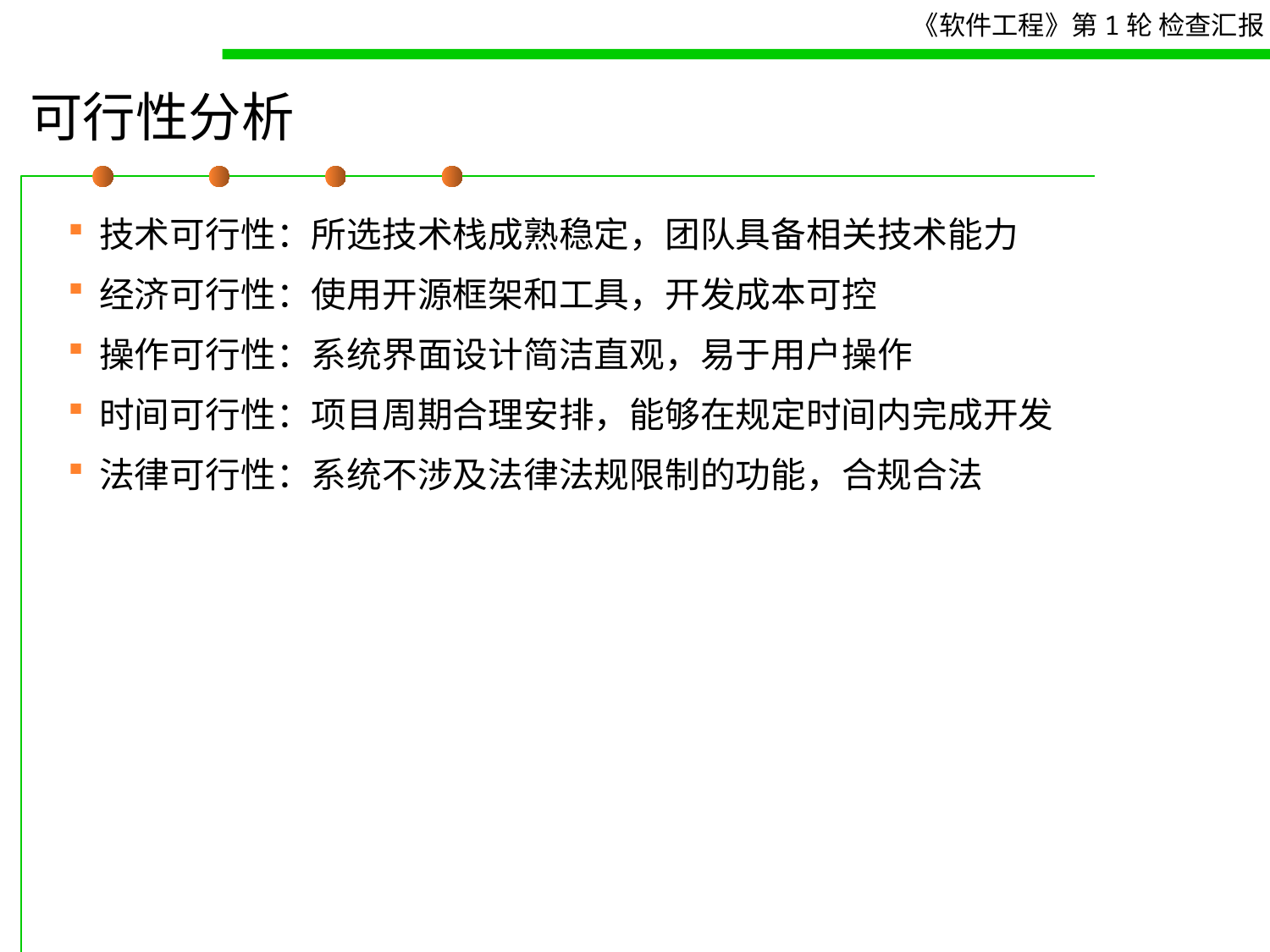

# 可行性分析
技术可行性：所选技术栈成熟稳定，团队具备相关技术能力
经济可行性：使用开源框架和工具，开发成本可控
操作可行性：系统界面设计简洁直观，易于用户操作
时间可行性：项目周期合理安排，能够在规定时间内完成开发
法律可行性：系统不涉及法律法规限制的功能，合规合法